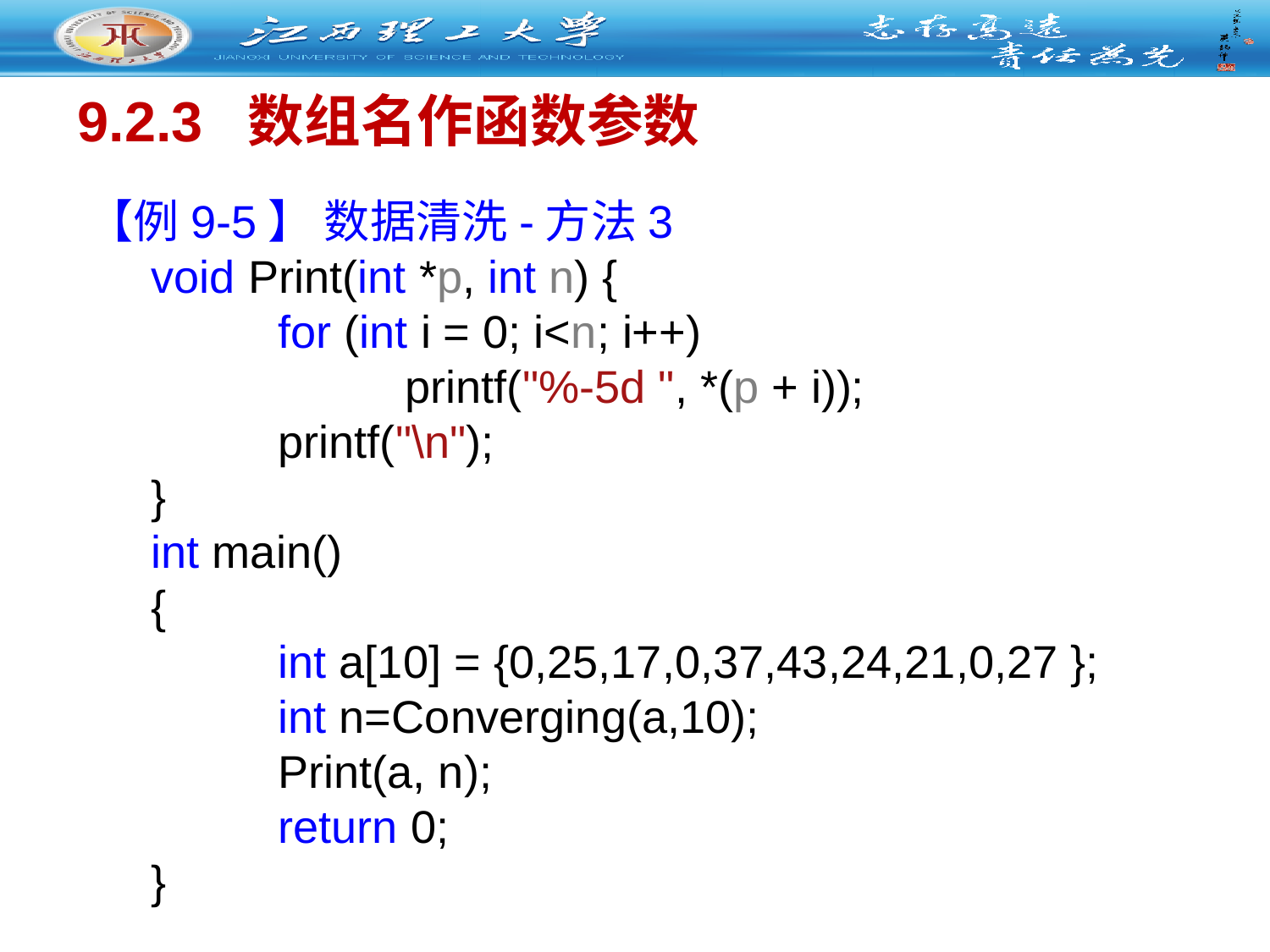

# 9.2.3  数组名作函数参数
【例9-5】 数据清洗-方法3
void Print(int *p, int n) {
 	for (int i = 0; i<n; i++)
   		printf("%-5d ", *(p + i));
 	printf("\n");
}
int main()
{
 	int a[10] = {0,25,17,0,37,43,24,21,0,27 };
 	int n=Converging(a,10);
 	Print(a, n);
 	return 0;
}